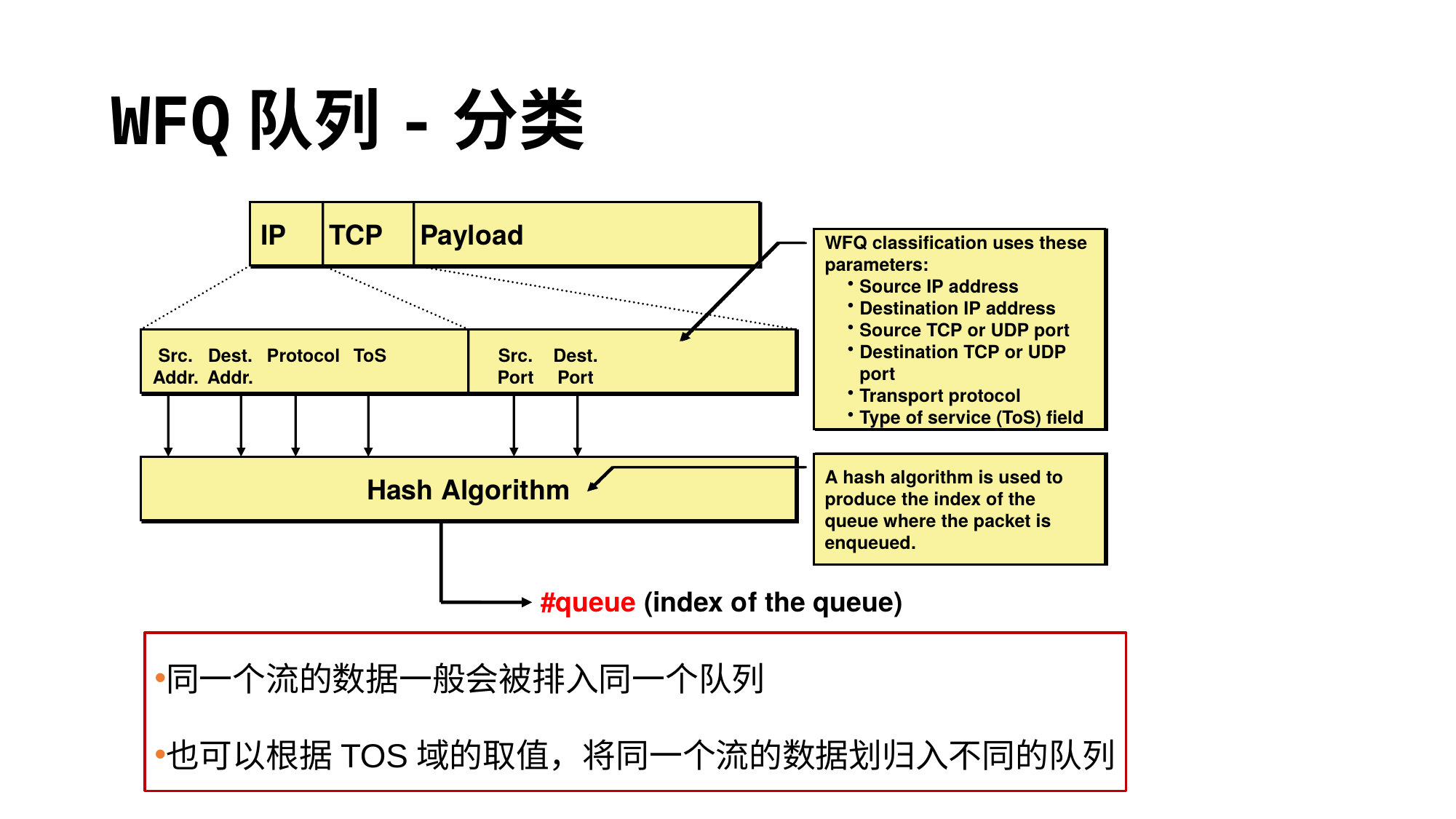

# WFQ队列-分类
IP	TCP	Payload

WFQ classification uses these parameters:
Source IP address
Destination IP address
Source TCP or UDP port
Destination TCP or UDP port
Transport protocol
Type of service (ToS) field

Src.
Addr.
Dest.
Addr.
Protocol
ToS
Src.
Port
Dest.
Port

A hash algorithm is used to produce the index of the queue where the packet is enqueued.
Hash Algorithm

#queue (index of the queue)

同一个流的数据一般会被排入同一个队列
也可以根据TOS域的取值，将同一个流的数据划归入不同的队列